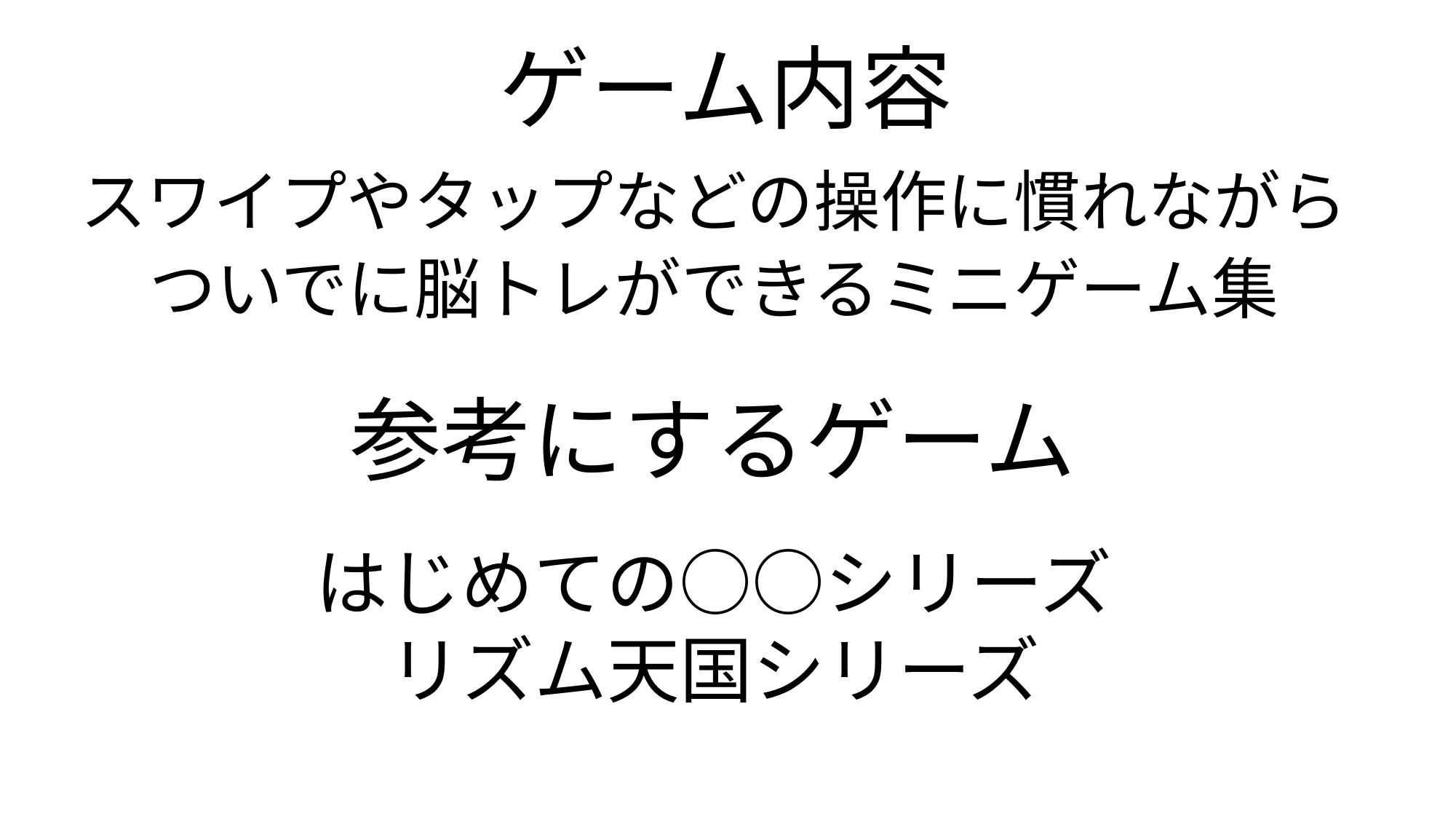

# ゲーム内容
スワイプやタップなどの操作に慣れながら
ついでに脳トレができるミニゲーム集
参考にするゲーム
はじめての○○シリーズ
リズム天国シリーズ